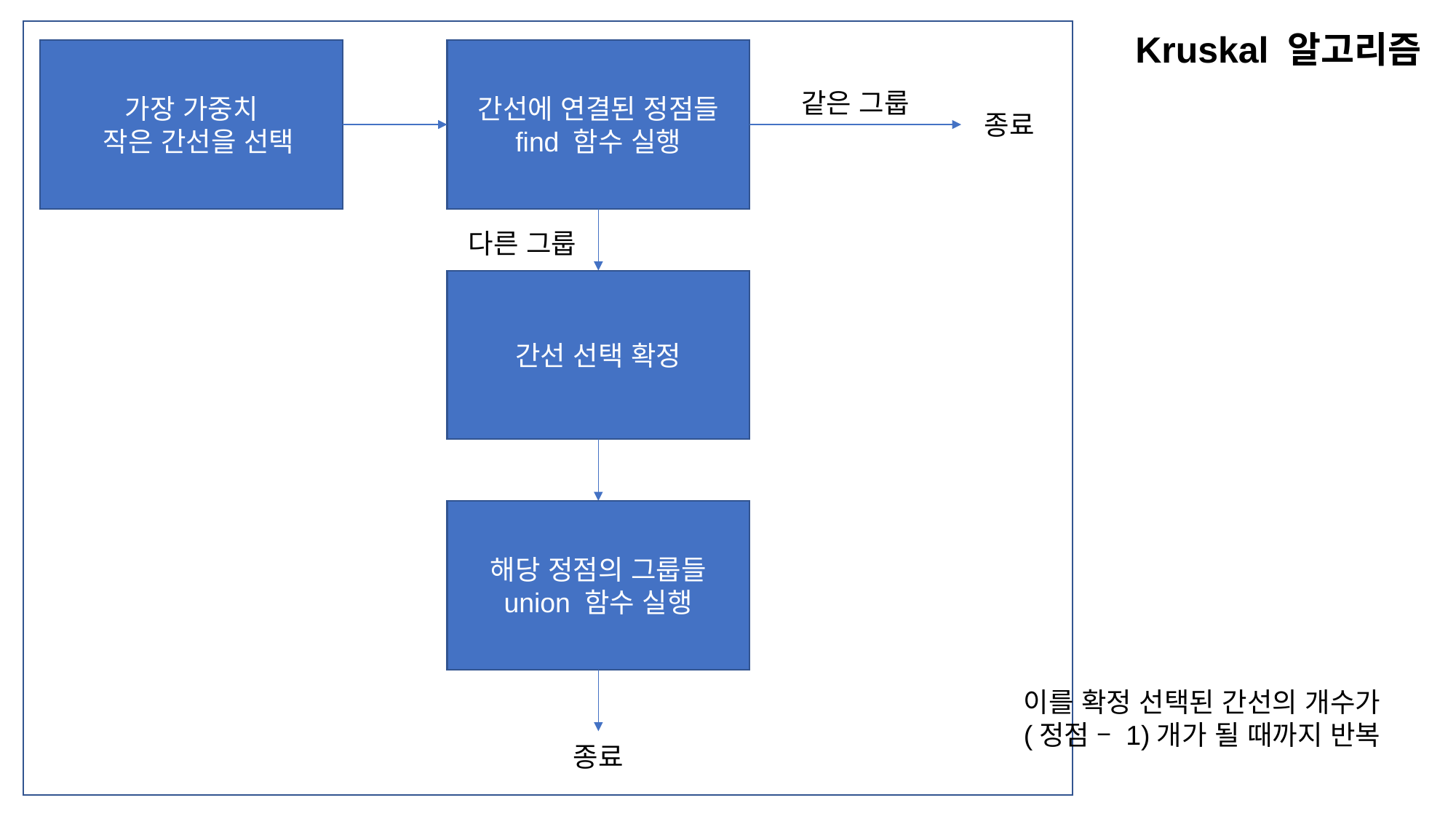

Kruskal 알고리즘

가장 가중치
 작은 간선을 선택
간선에 연결된 정점들
find 함수 실행
같은 그룹
종료
다른 그룹
간선 선택 확정
해당 정점의 그룹들
union 함수 실행
이를 확정 선택된 간선의 개수가
(정점 – 1)개가 될 때까지 반복
종료